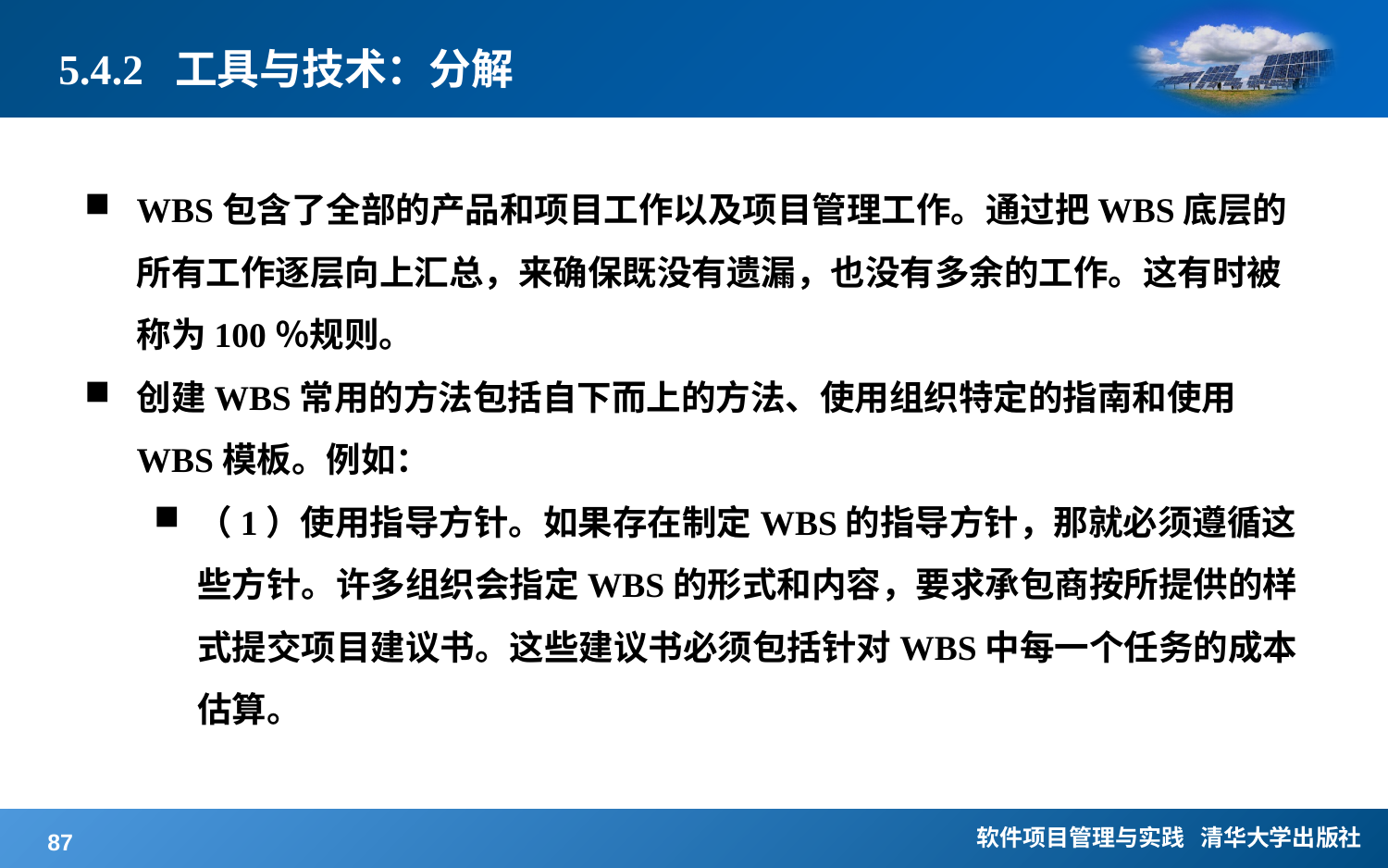

# 5.4.2  工具与技术：分解
WBS包含了全部的产品和项目工作以及项目管理工作。通过把WBS底层的所有工作逐层向上汇总，来确保既没有遗漏，也没有多余的工作。这有时被称为100％规则。
创建WBS常用的方法包括自下而上的方法、使用组织特定的指南和使用WBS模板。例如：
（1）使用指导方针。如果存在制定WBS的指导方针，那就必须遵循这些方针。许多组织会指定WBS的形式和内容，要求承包商按所提供的样式提交项目建议书。这些建议书必须包括针对WBS中每一个任务的成本估算。